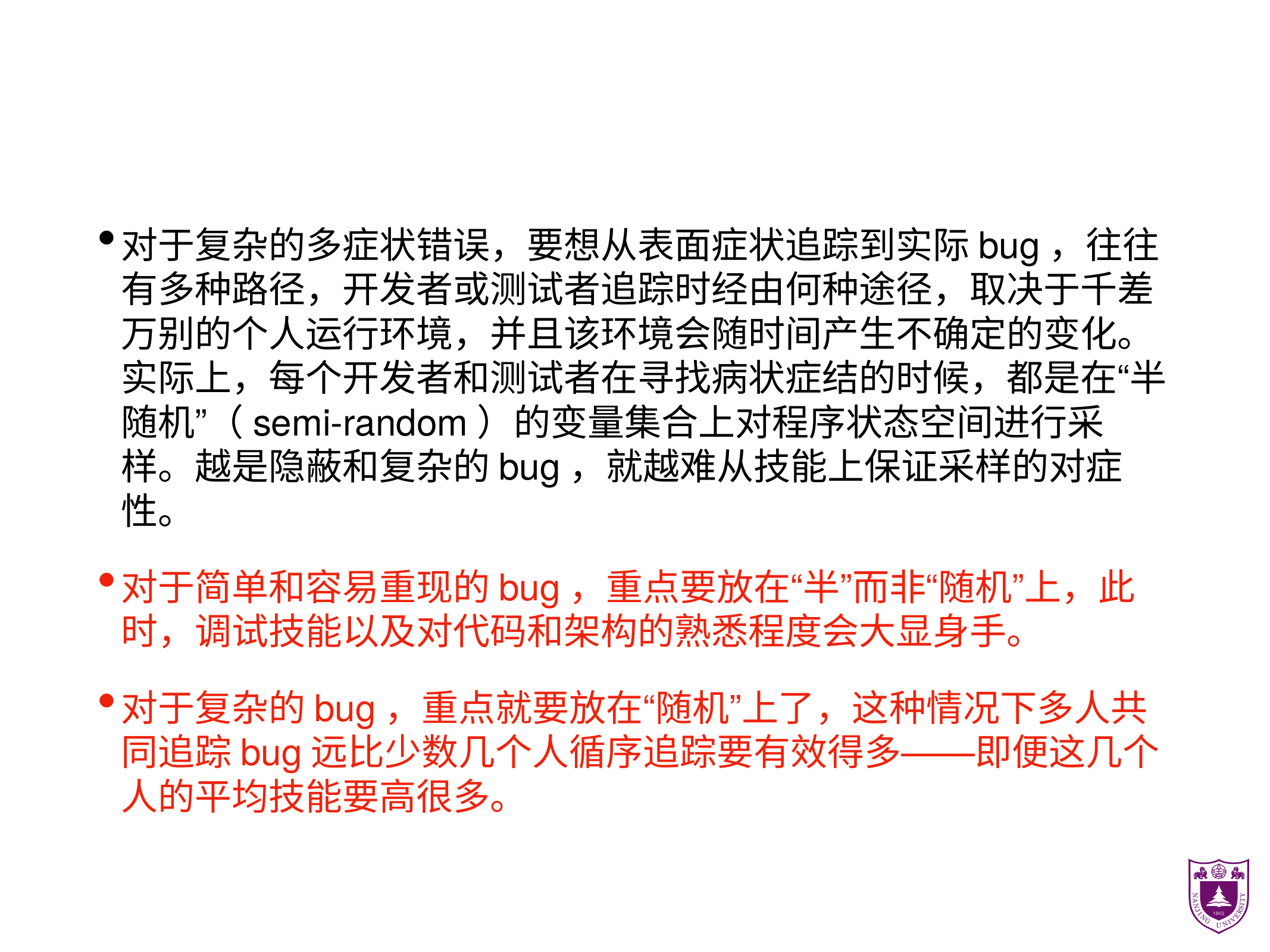

#
对于复杂的多症状错误，要想从表面症状追踪到实际bug，往往有多种路径，开发者或测试者追踪时经由何种途径，取决于千差万别的个人运行环境，并且该环境会随时间产生不确定的变化。实际上，每个开发者和测试者在寻找病状症结的时候，都是在“半随机”（semi-random）的变量集合上对程序状态空间进行采样。越是隐蔽和复杂的bug，就越难从技能上保证采样的对症性。
对于简单和容易重现的bug，重点要放在“半”而非“随机”上，此时，调试技能以及对代码和架构的熟悉程度会大显身手。
对于复杂的bug，重点就要放在“随机”上了，这种情况下多人共同追踪bug远比少数几个人循序追踪要有效得多——即便这几个人的平均技能要高很多。